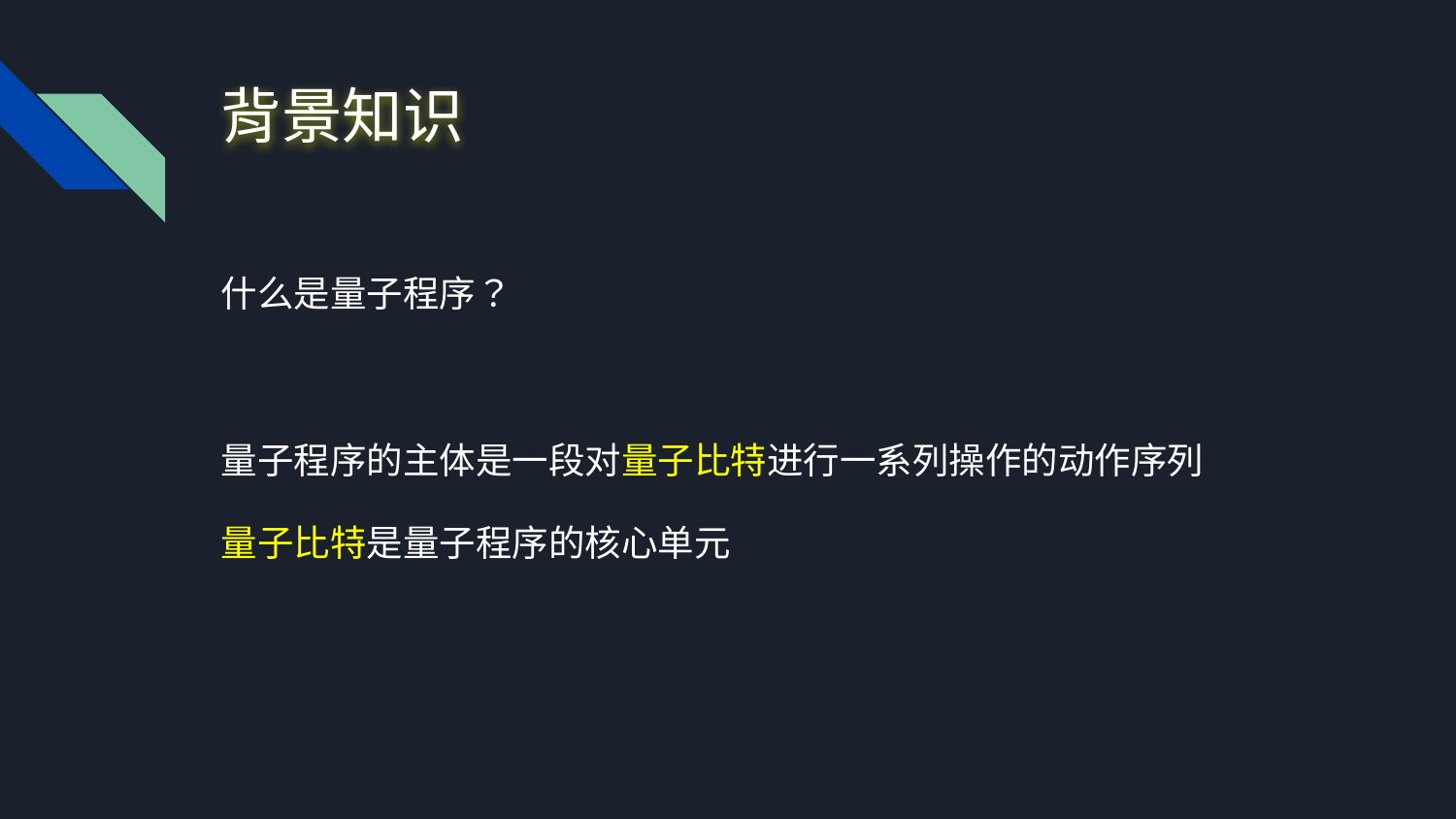

# 背景知识
什么是量子程序？

量子程序的主体是一段对量子比特进行一系列操作的动作序列
量子比特是量子程序的核心单元